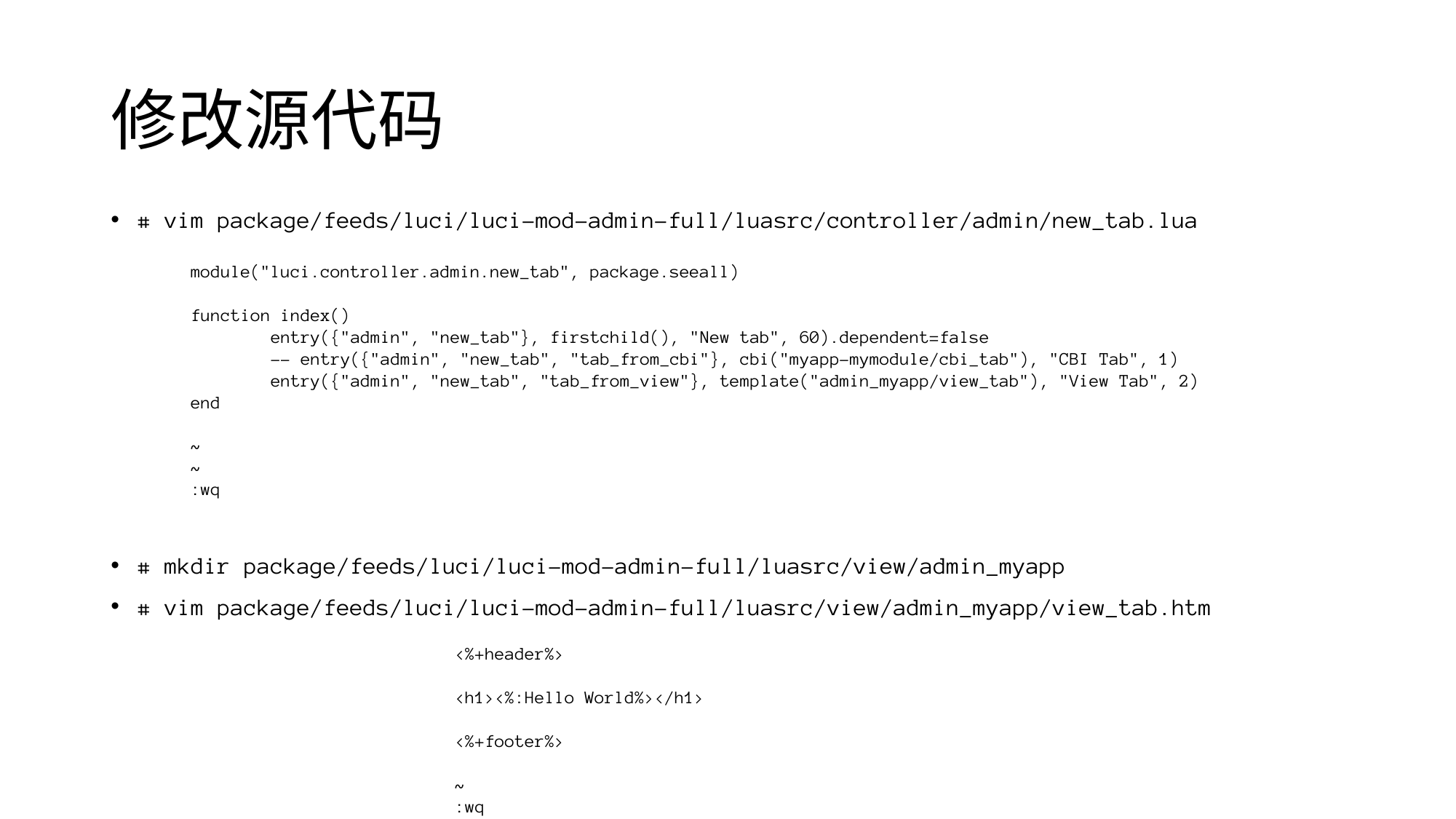

# 修改源代码
# vim package/feeds/luci/luci-mod-admin-full/luasrc/controller/admin/new_tab.lua

# mkdir package/feeds/luci/luci-mod-admin-full/luasrc/view/admin_myapp
# vim package/feeds/luci/luci-mod-admin-full/luasrc/view/admin_myapp/view_tab.htm

module("luci.controller.admin.new_tab", package.seeall)

function index()
        entry({"admin", "new_tab"}, firstchild(), "New tab", 60).dependent=false
        -- entry({"admin", "new_tab", "tab_from_cbi"}, cbi("myapp-mymodule/cbi_tab"), "CBI Tab", 1)
        entry({"admin", "new_tab", "tab_from_view"}, template("admin_myapp/view_tab"), "View Tab", 2)
end

~
~
:wq
<%+header%>
<h1><%:Hello World%></h1>
<%+footer%>

~
:wq